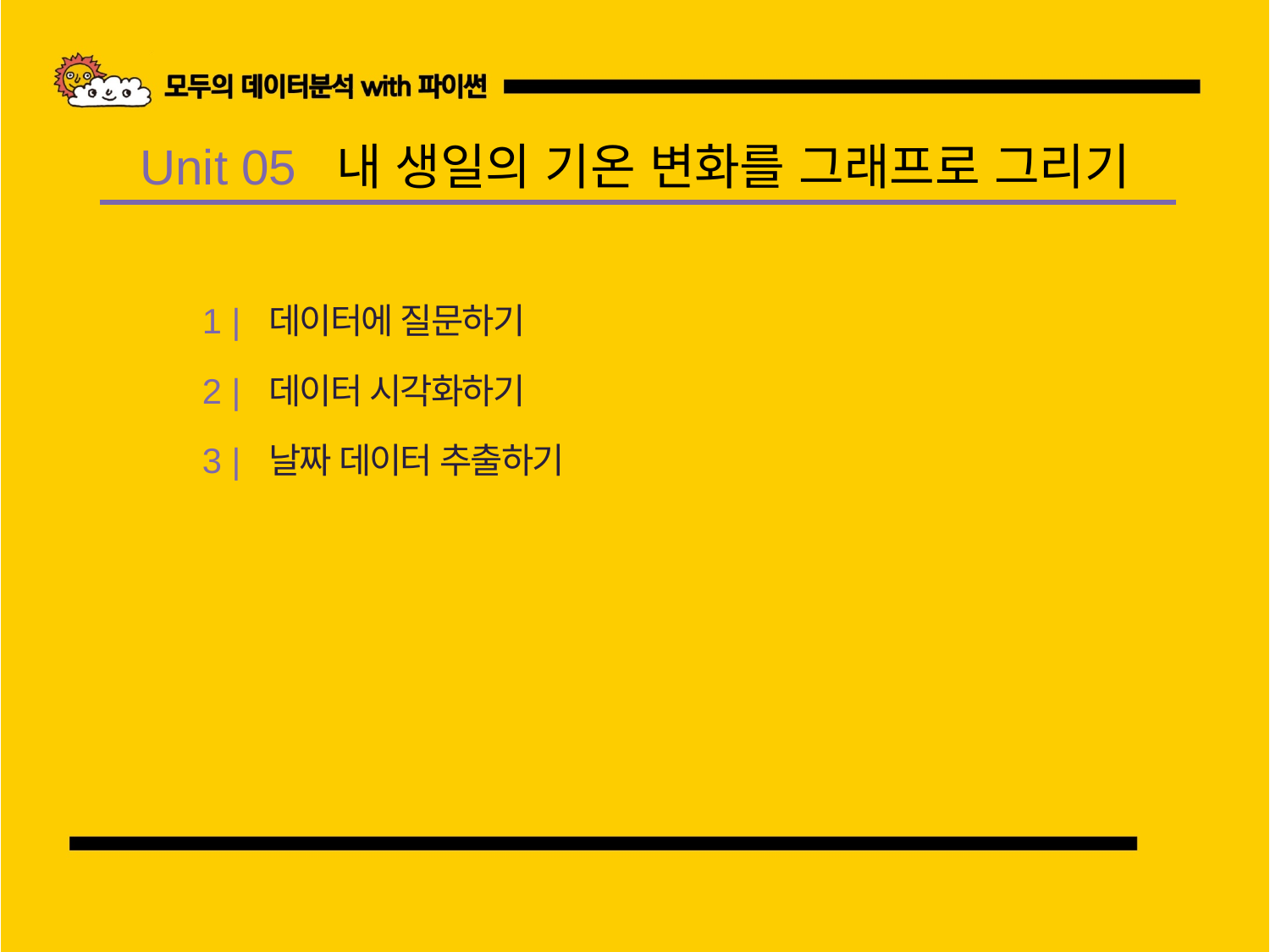

Unit 05  내 생일의 기온 변화를 그래프로 그리기
1 |  데이터에 질문하기
2 |  데이터 시각화하기
3 |  날짜 데이터 추출하기